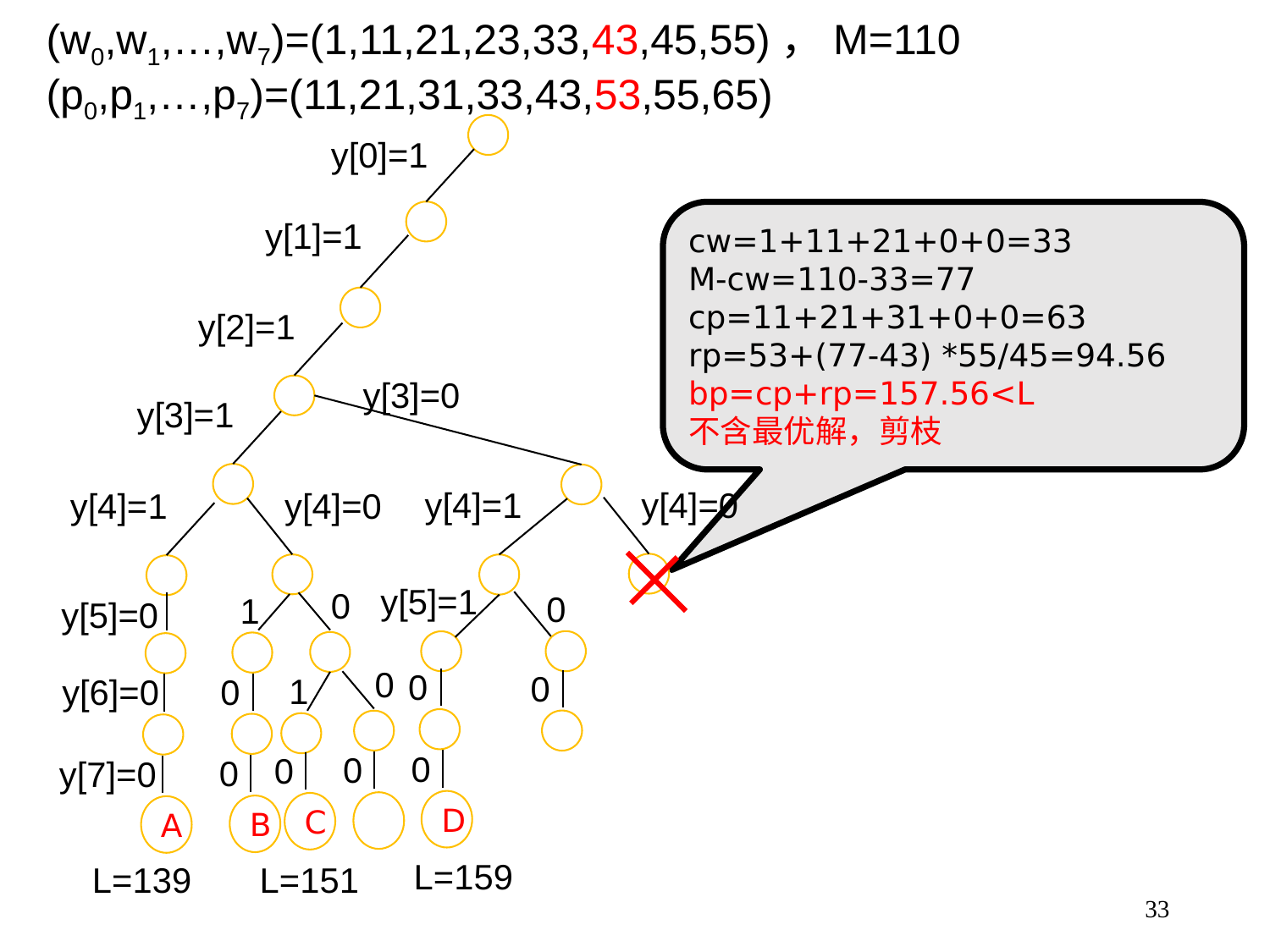

(w0,w1,…,w7)=(1,11,21,23,33,43,45,55)，M=110
(p0,p1,…,p7)=(11,21,31,33,43,53,55,65)

y[0]=1

cw=1+11+21+0+0=33
M-cw=110-33=77
cp=11+21+31+0+0=63
rp=53+(77-43) *55/45=94.56
bp=cp+rp=157.56<L
不含最优解，剪枝
y[1]=1

y[2]=1

y[3]=0
y[3]=1

y[4]=0
y[4]=1

y[4]=0
y[4]=1

y[5]=1

0

0

1
y[5]=0

0

0
0
1
0
y[6]=0

0
0
0
0
y[7]=0
D

C
B
A
L=159
L=139
L=151
33